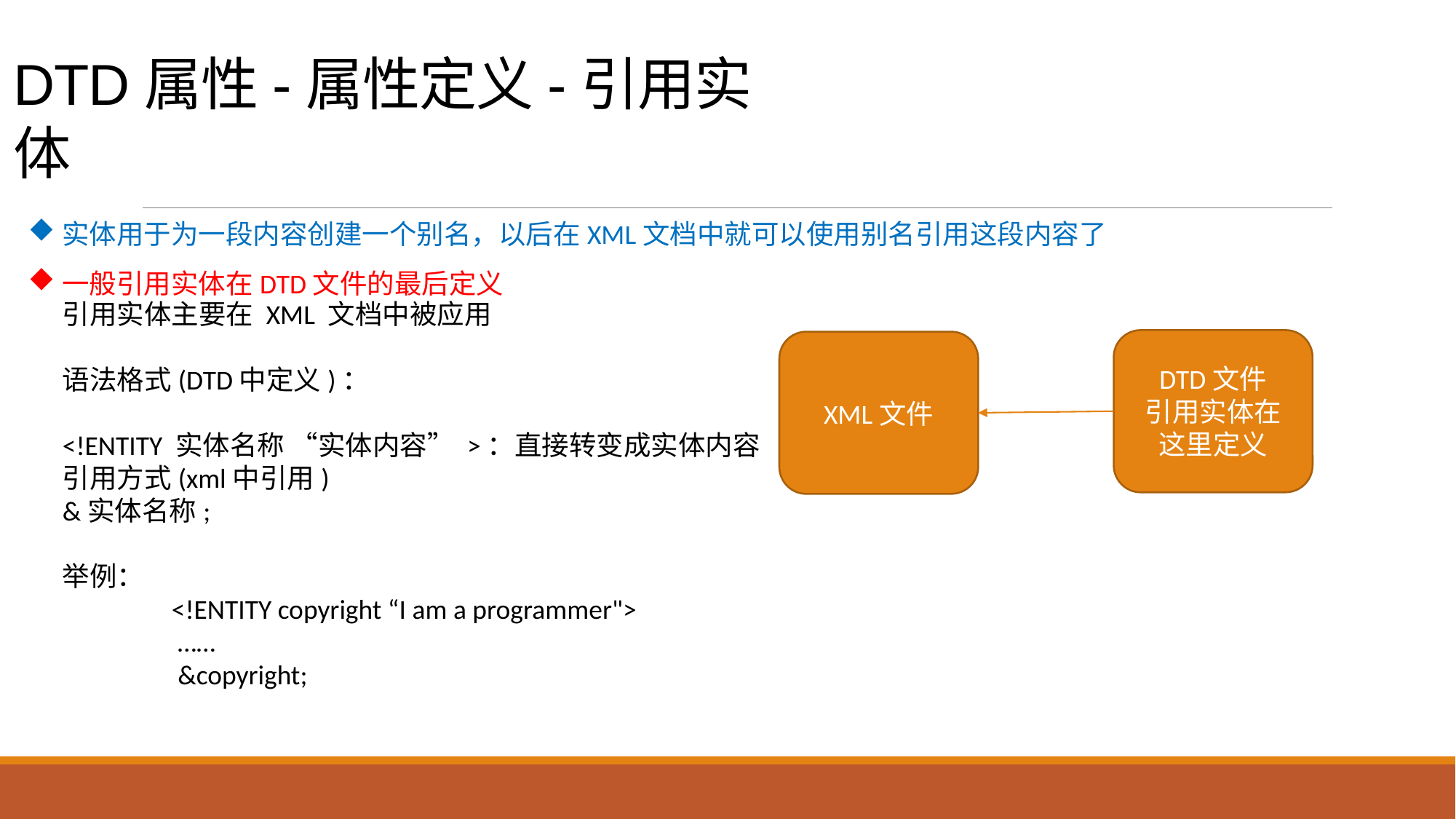

# DTD属性-属性定义-引用实体
实体用于为一段内容创建一个别名，以后在XML文档中就可以使用别名引用这段内容了
一般引用实体在DTD文件的最后定义
引用实体主要在 XML 文档中被应用

语法格式(DTD中定义)：

<!ENTITY 实体名称 “实体内容” >：直接转变成实体内容
引用方式(xml中引用)
&实体名称;

举例：
	<!ENTITY copyright “I am a programmer">
	 ……
	 &copyright;
DTD文件
引用实体在这里定义
XML文件